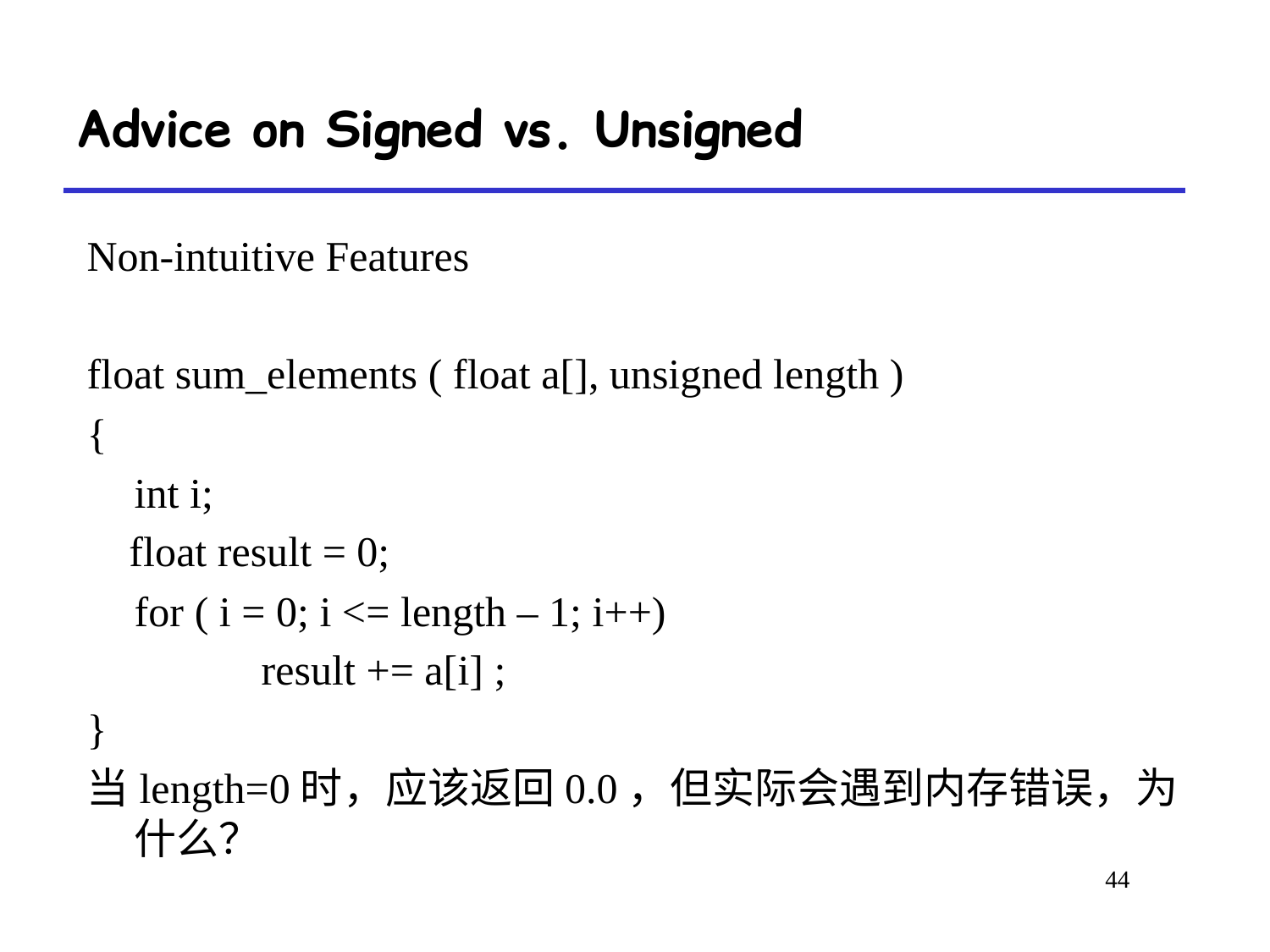

# Advice on Signed vs. Unsigned
Non-intuitive Features

float sum_elements ( float a[], unsigned length )
{
	int i;
    float result = 0;
	for ( i = 0; i <= length – 1; i++)
		result += a[i] ;
}
当length=0时，应该返回0.0，但实际会遇到内存错误，为什么？
44